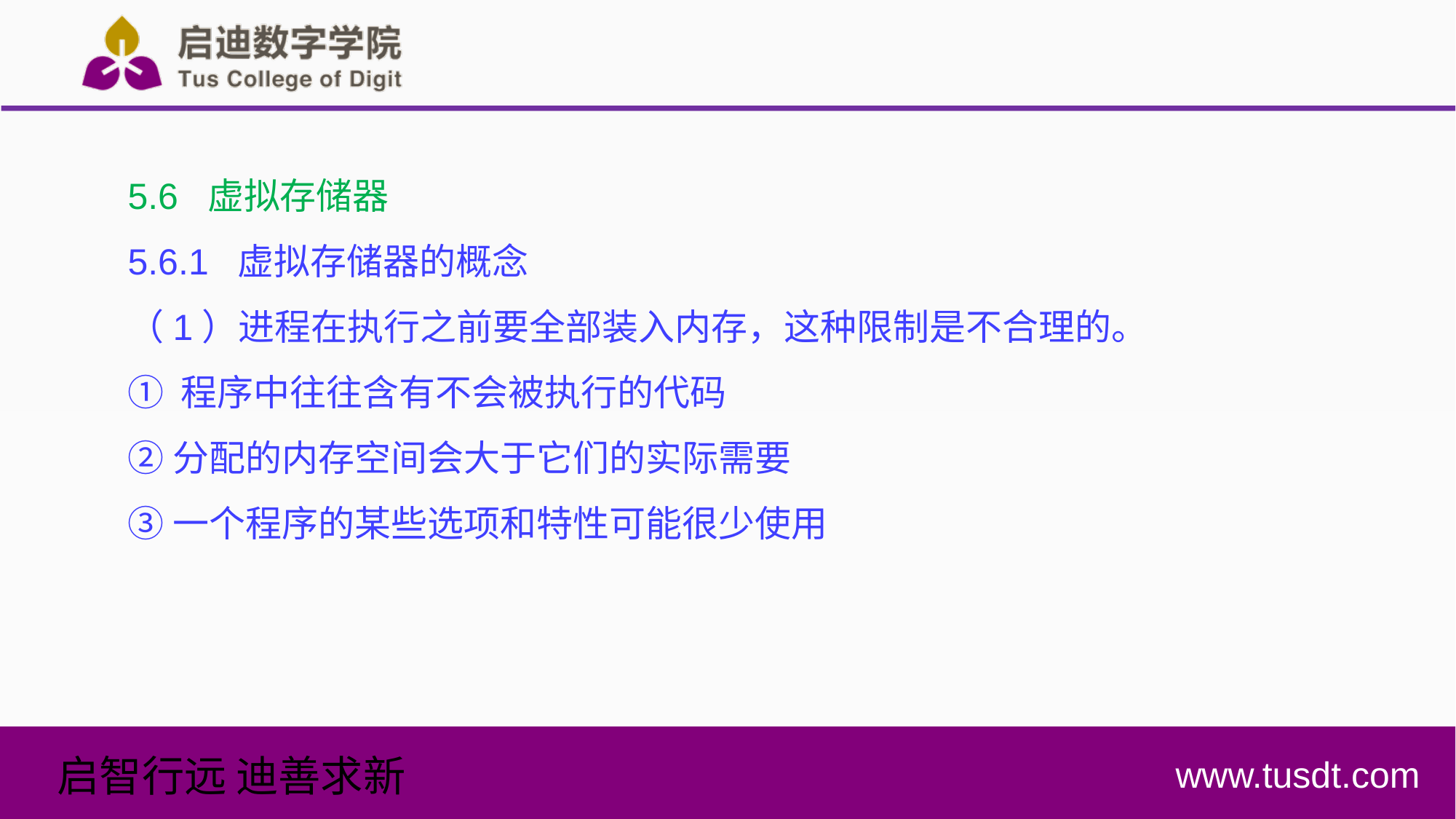

5.6  虚拟存储器
5.6.1  虚拟存储器的概念
（1）进程在执行之前要全部装入内存，这种限制是不合理的。
① 程序中往往含有不会被执行的代码
②分配的内存空间会大于它们的实际需要
③一个程序的某些选项和特性可能很少使用